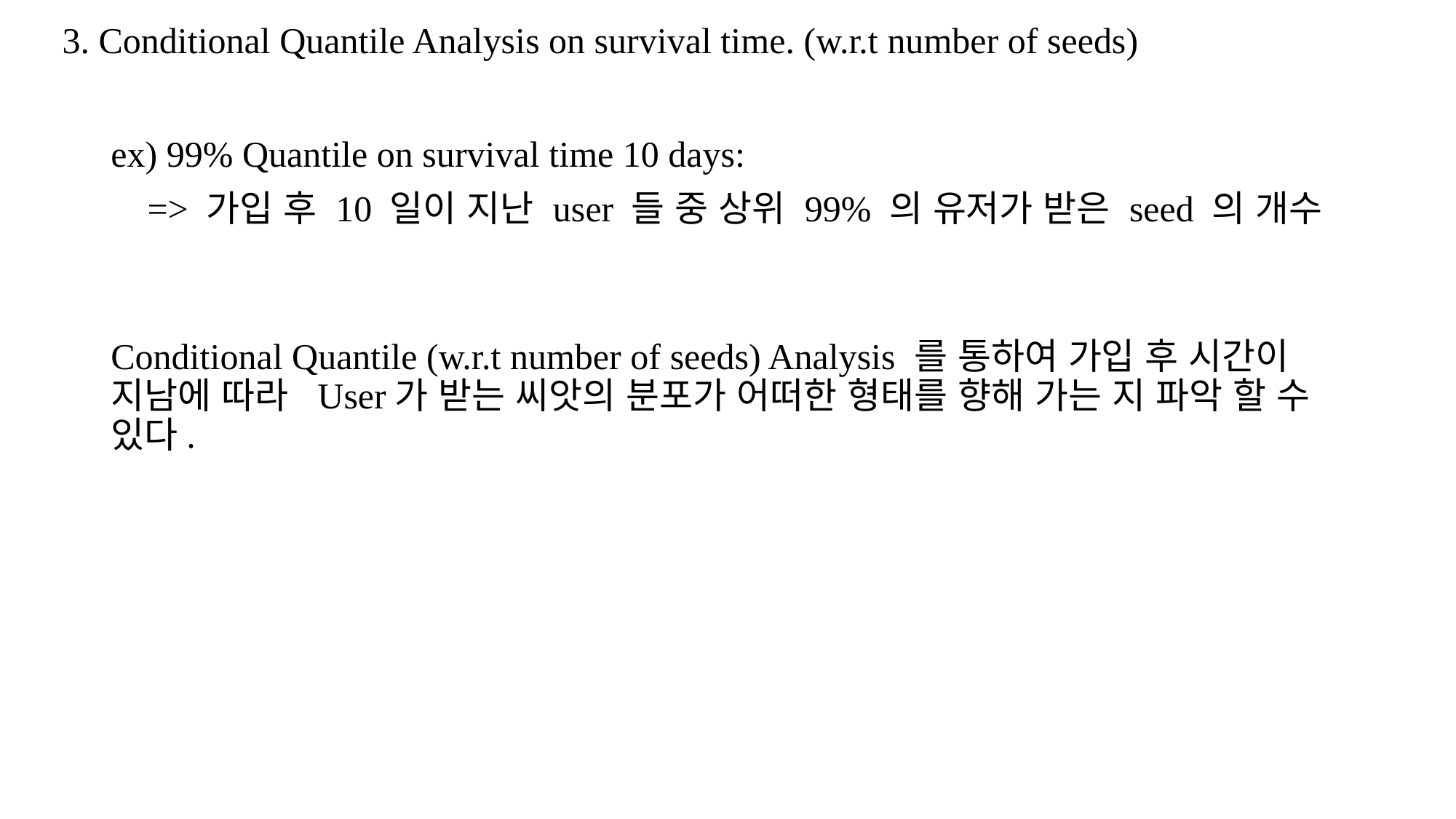

3. Conditional Quantile Analysis on survival time. (w.r.t number of seeds)

ex) 99% Quantile on survival time 10 days:
    => 가입 후 10 일이 지난 user 들 중 상위 99% 의 유저가 받은 seed 의 개수

Conditional Quantile (w.r.t number of seeds) Analysis 를 통하여 가입 후 시간이 지남에 따라  User가 받는 씨앗의 분포가 어떠한 형태를 향해 가는 지 파악 할 수 있다.